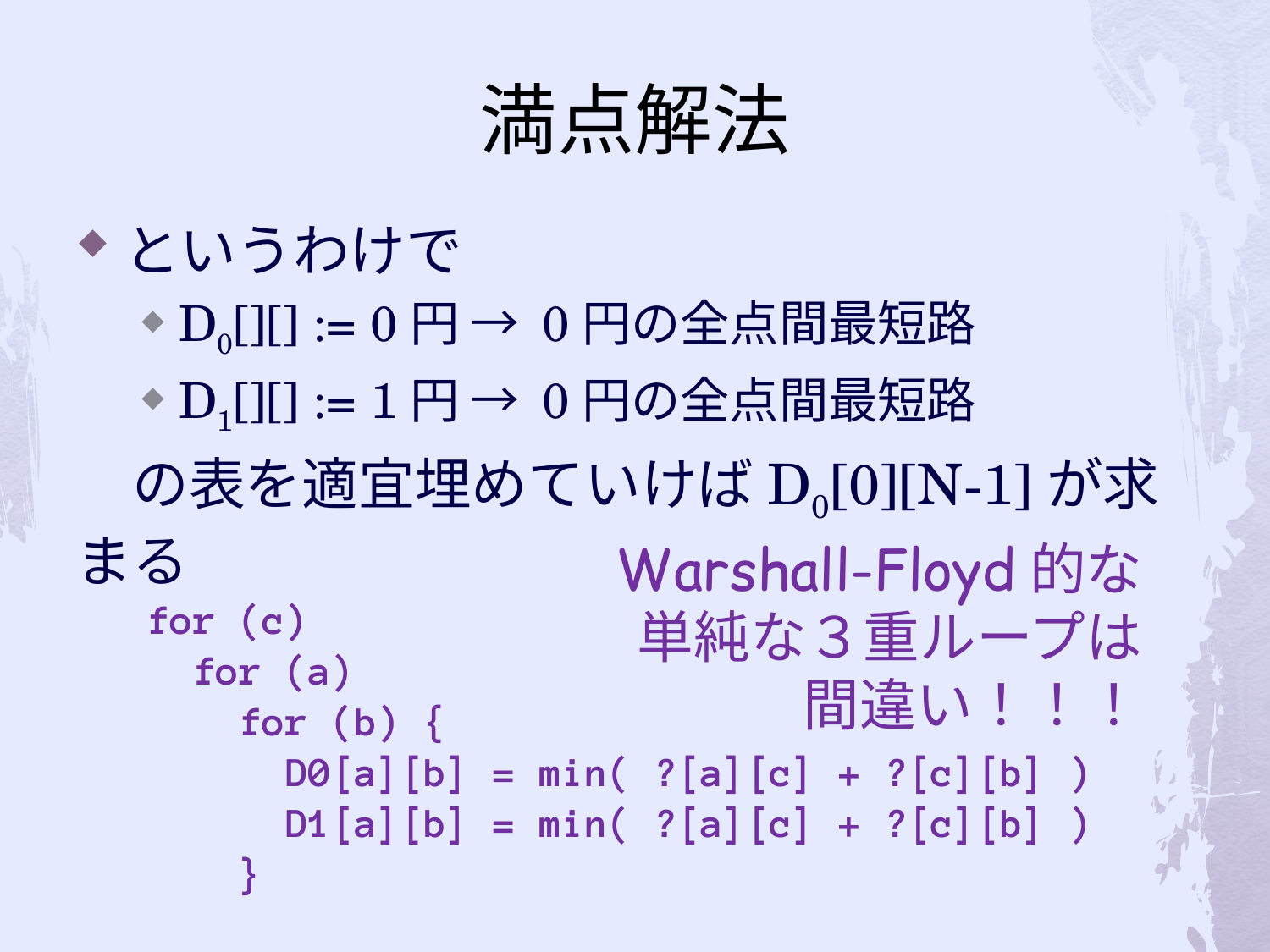

# 満点解法
というわけで
D0[][] := 0円 → 0円の全点間最短路
D1[][] := 1円 → 0円の全点間最短路
　の表を適宜埋めていけばD0[0][N-1]が求まる

Warshall-Floyd的な
単純な３重ループは
間違い！！！
for (c)
  for (a)
    for (b) {
      D0[a][b] = min( ?[a][c] + ?[c][b] )
      D1[a][b] = min( ?[a][c] + ?[c][b] )
    }